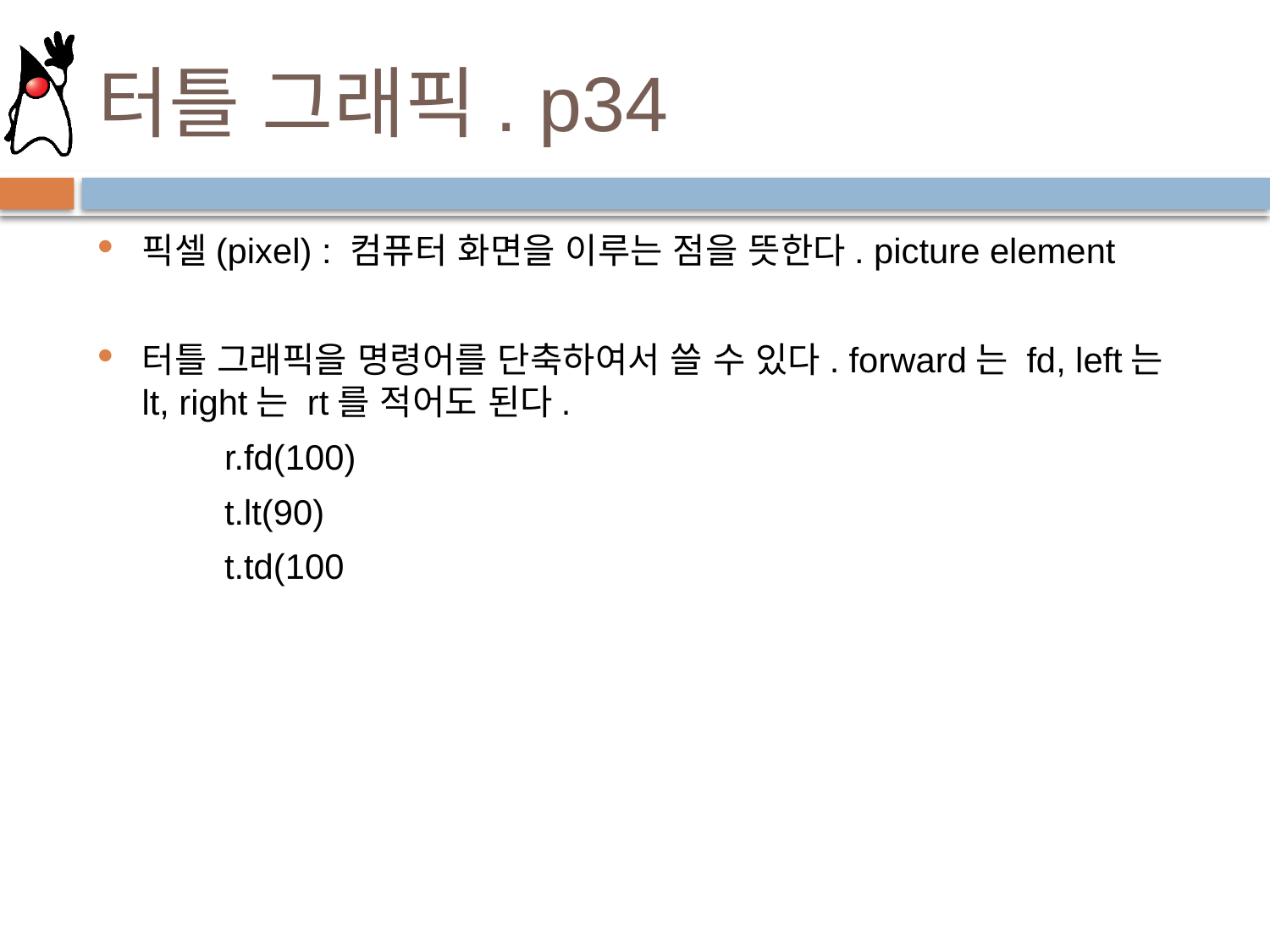

# 터틀 그래픽. p34
픽셀(pixel) : 컴퓨터 화면을 이루는 점을 뜻한다. picture element

터틀 그래픽을 명령어를 단축하여서 쓸 수 있다. forward는 fd, left는 lt, right는 rt를 적어도 된다.
	r.fd(100)
	t.lt(90)
	t.td(100